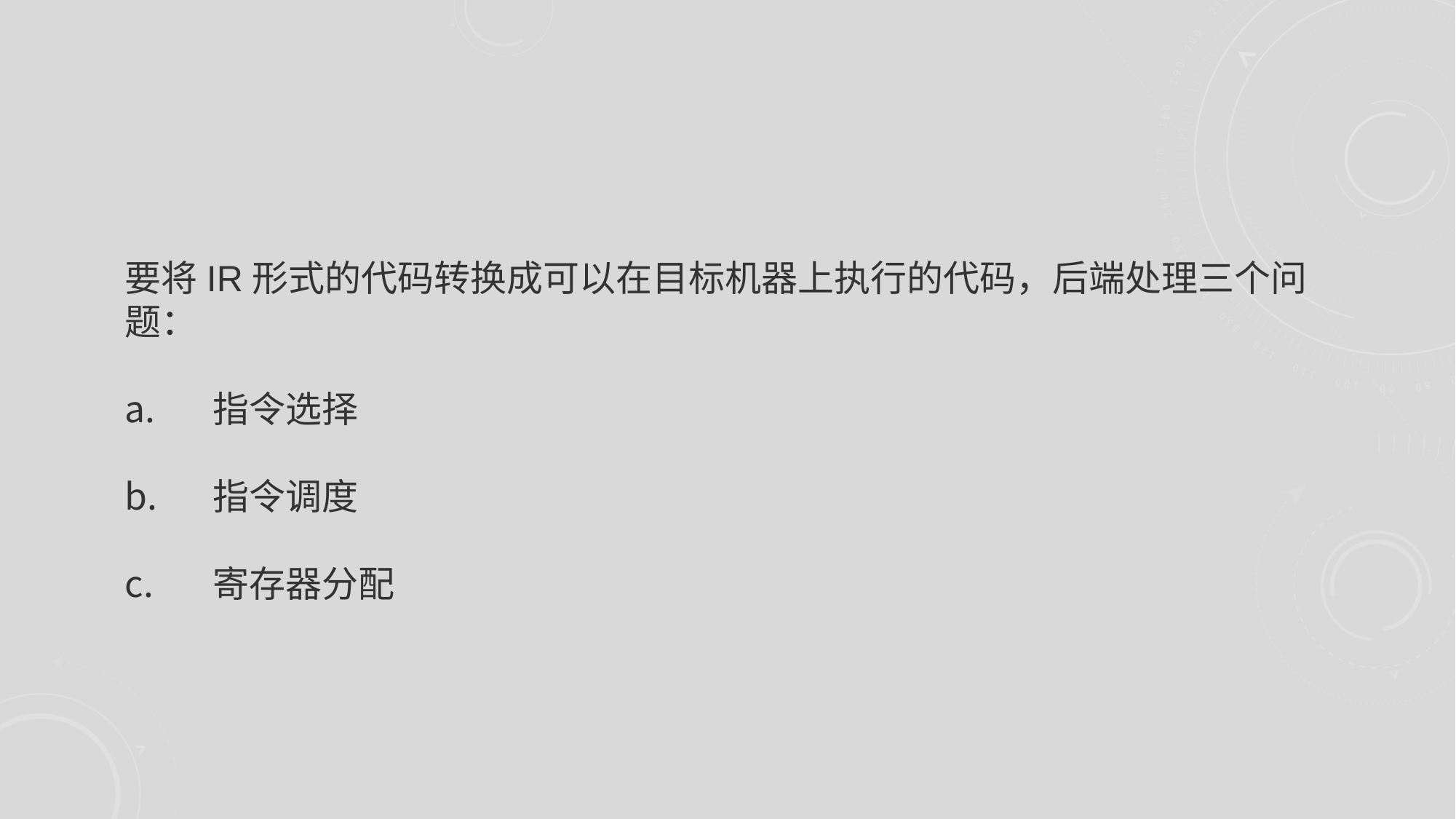

要将IR形式的代码转换成可以在目标机器上执行的代码，后端处理三个问题：

   指令选择

   指令调度

   寄存器分配